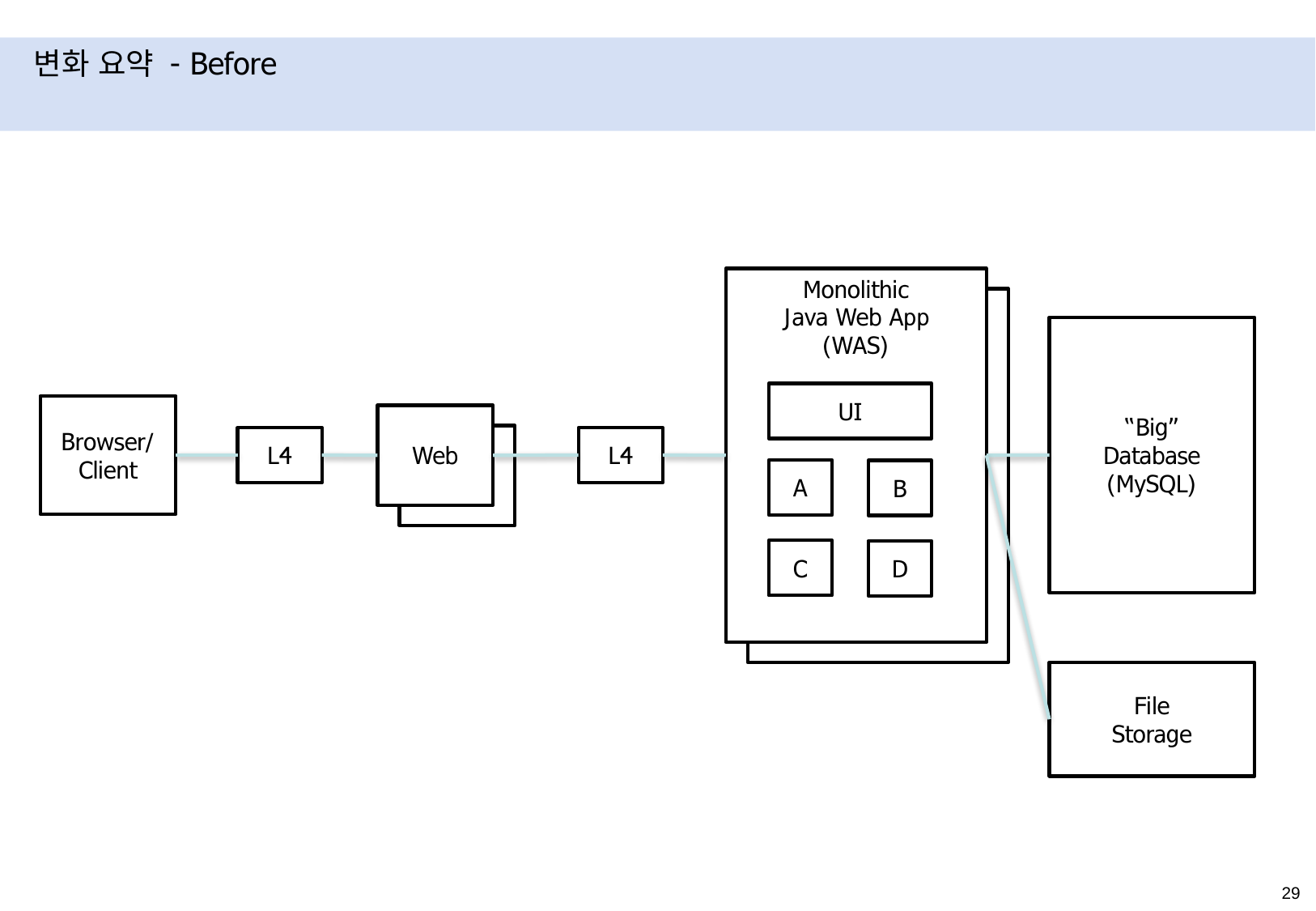

# 변화 요약 - Before
Monolithic
Java Web App
(WAS)
Monolithic
Web App
(WAS)
“Big”
Database
(MySQL)
UI
Browser/
Client
Web
Web
L4
L4
A
B
C
D
File
Storage